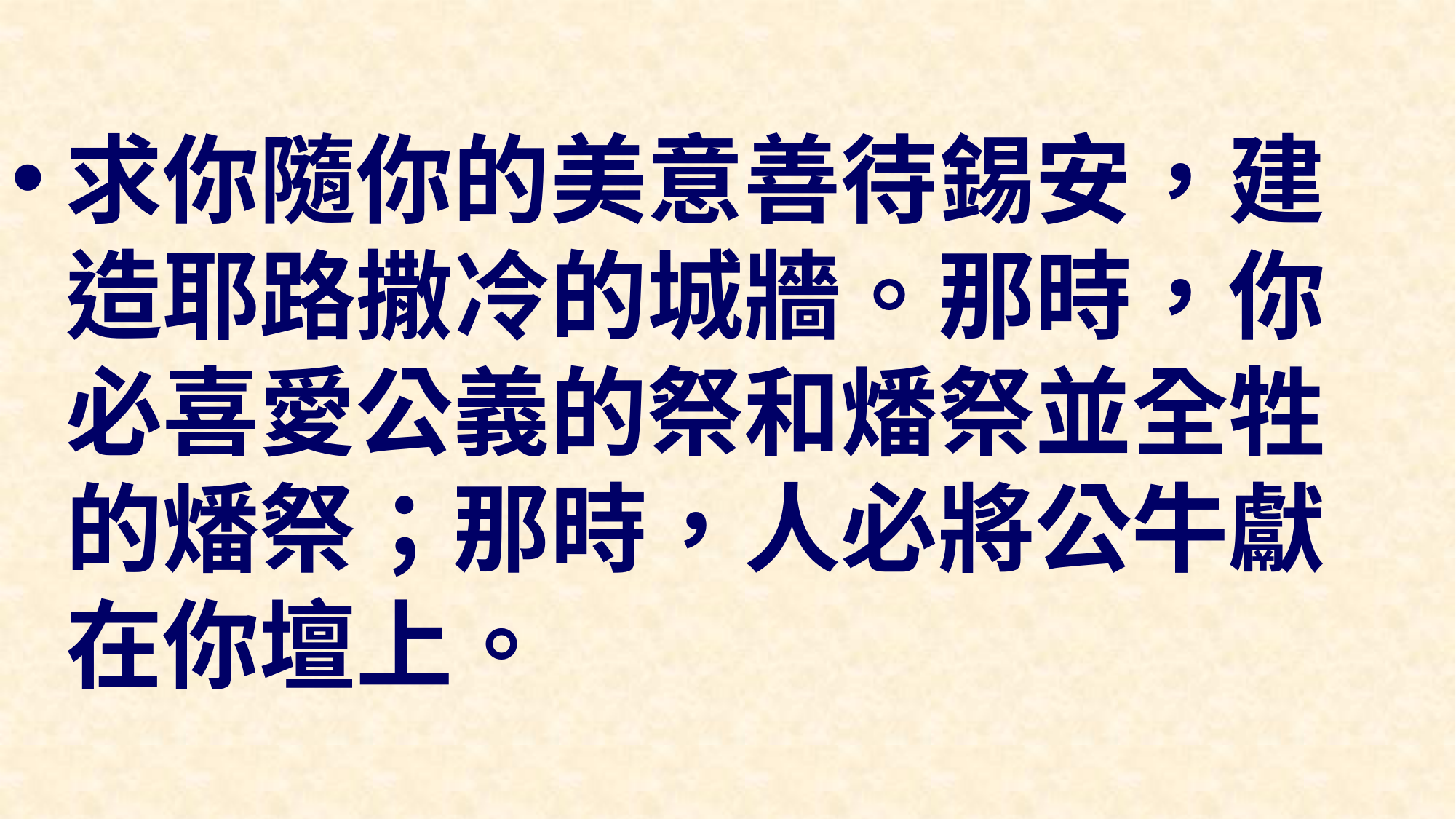

求你隨你的美意善待錫安，建造耶路撒冷的城牆。那時，你必喜愛公義的祭和燔祭並全牲的燔祭；那時，人必將公牛獻在你壇上。